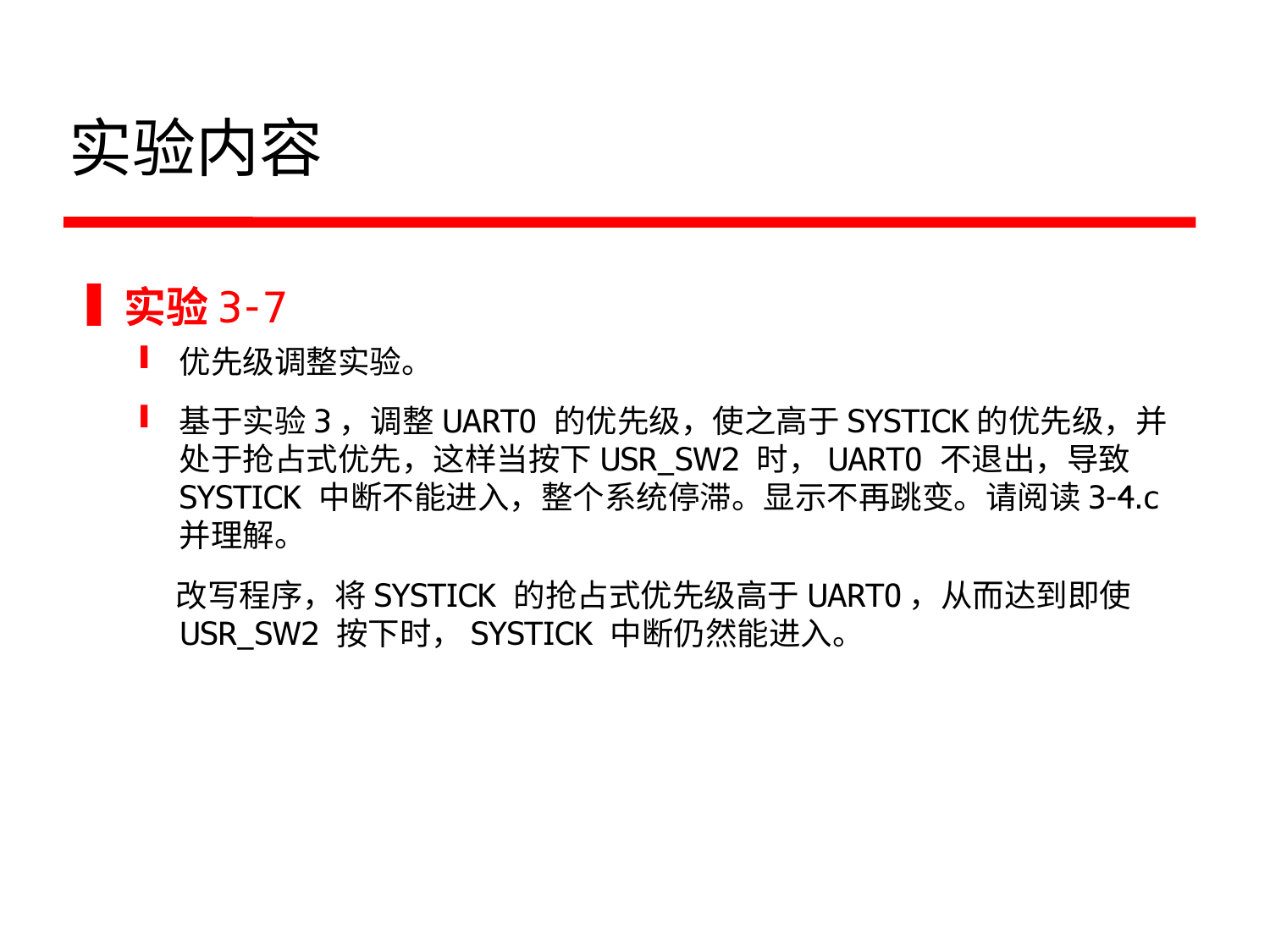

# 实验内容
实验3-7
优先级调整实验。
基于实验3，调整UART0 的优先级，使之高于SYSTICK的优先级，并处于抢占式优先，这样当按下USR_SW2 时，UART0 不退出，导致SYSTICK 中断不能进入，整个系统停滞。显示不再跳变。请阅读3-4.c 并理解。
    改写程序，将SYSTICK 的抢占式优先级高于UART0，从而达到即使USR_SW2 按下时，SYSTICK 中断仍然能进入。